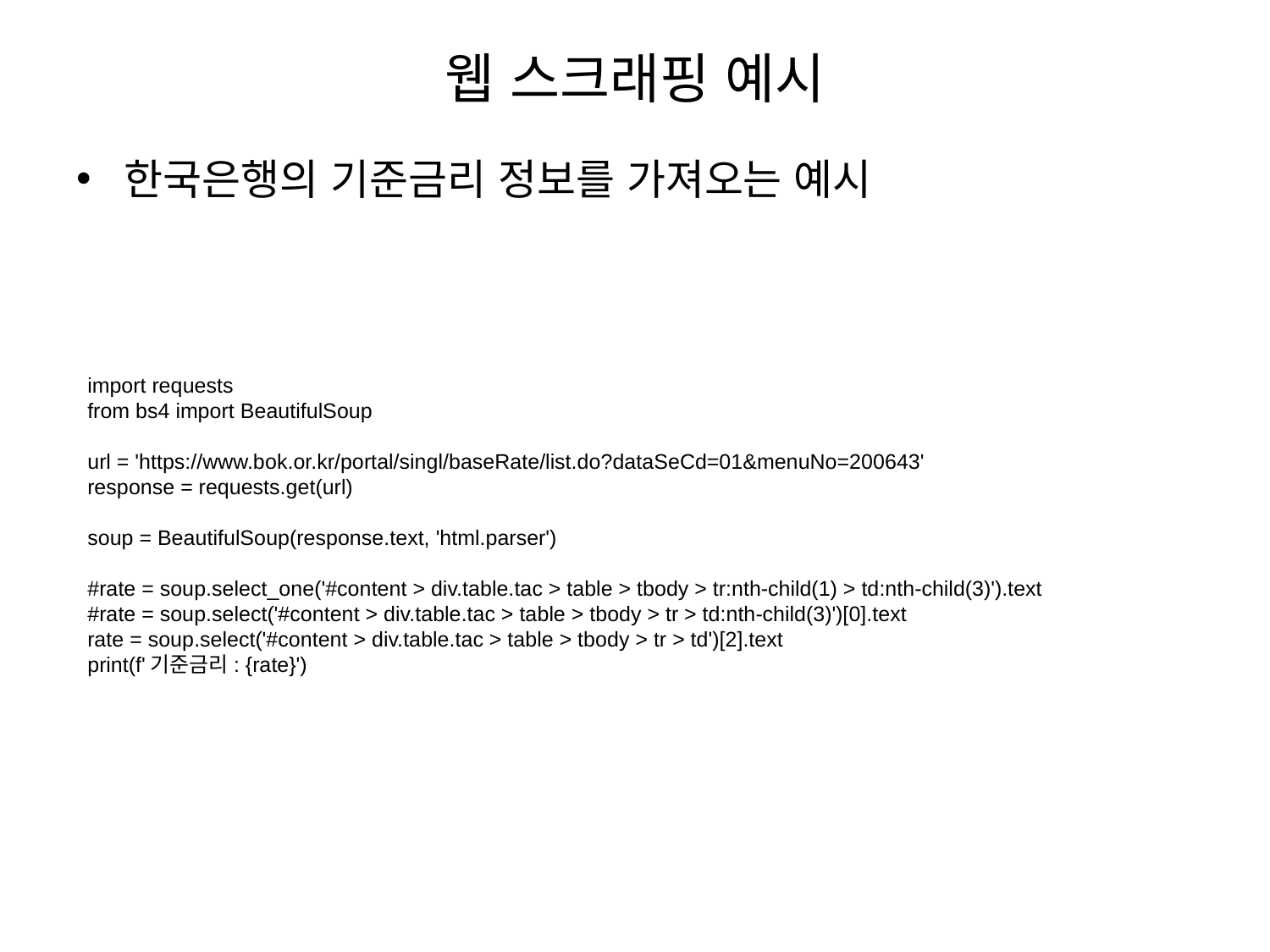

# 웹 스크래핑 예시
한국은행의 기준금리 정보를 가져오는 예시
import requests
from bs4 import BeautifulSoup

url = 'https://www.bok.or.kr/portal/singl/baseRate/list.do?dataSeCd=01&menuNo=200643'
response = requests.get(url)

soup = BeautifulSoup(response.text, 'html.parser')

#rate = soup.select_one('#content > div.table.tac > table > tbody > tr:nth-child(1) > td:nth-child(3)').text
#rate = soup.select('#content > div.table.tac > table > tbody > tr > td:nth-child(3)')[0].text
rate = soup.select('#content > div.table.tac > table > tbody > tr > td')[2].text
print(f'기준금리: {rate}')